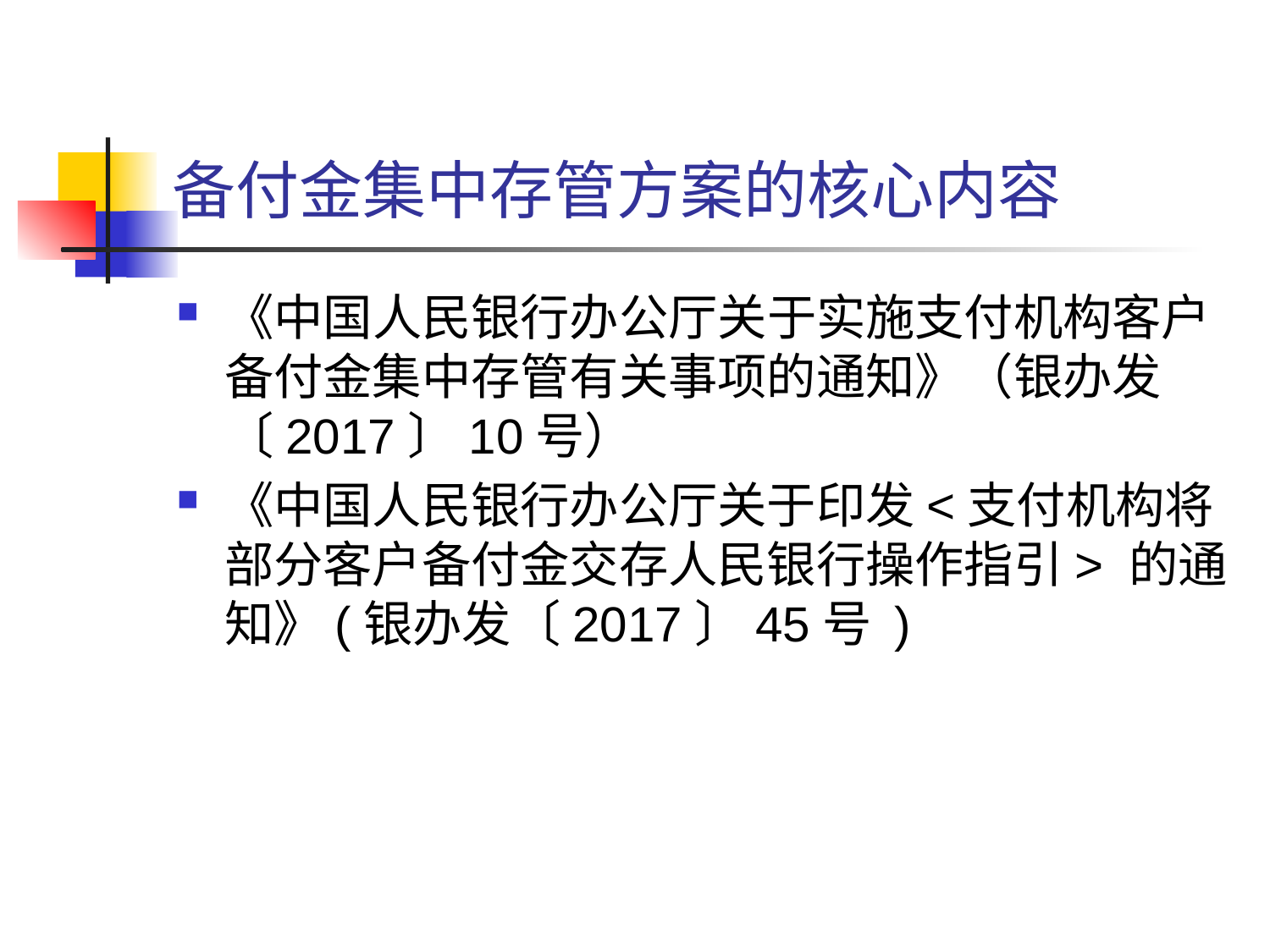

# 备付金集中存管方案的核心内容
《中国人民银行办公厅关于实施支付机构客户备付金集中存管有关事项的通知》（银办发〔2017〕10号）
《中国人民银行办公厅关于印发<支付机构将部分客户备付金交存人民银行操作指引> 的通知》(银办发〔2017〕45号 )